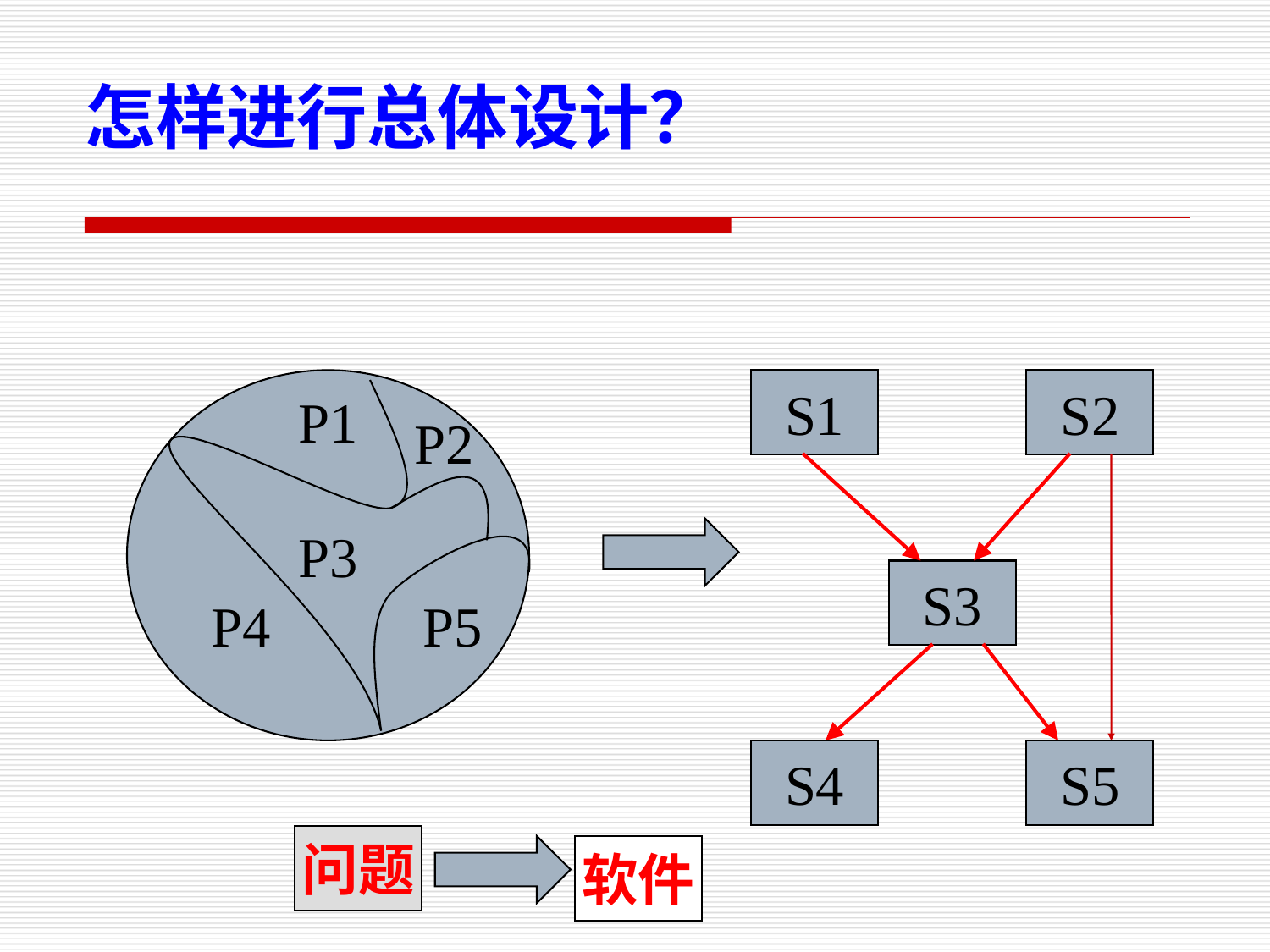

怎样进行总体设计？
P3
S1
S2

P1
P2

S3
P4
P5

S4
S5
问题

软件